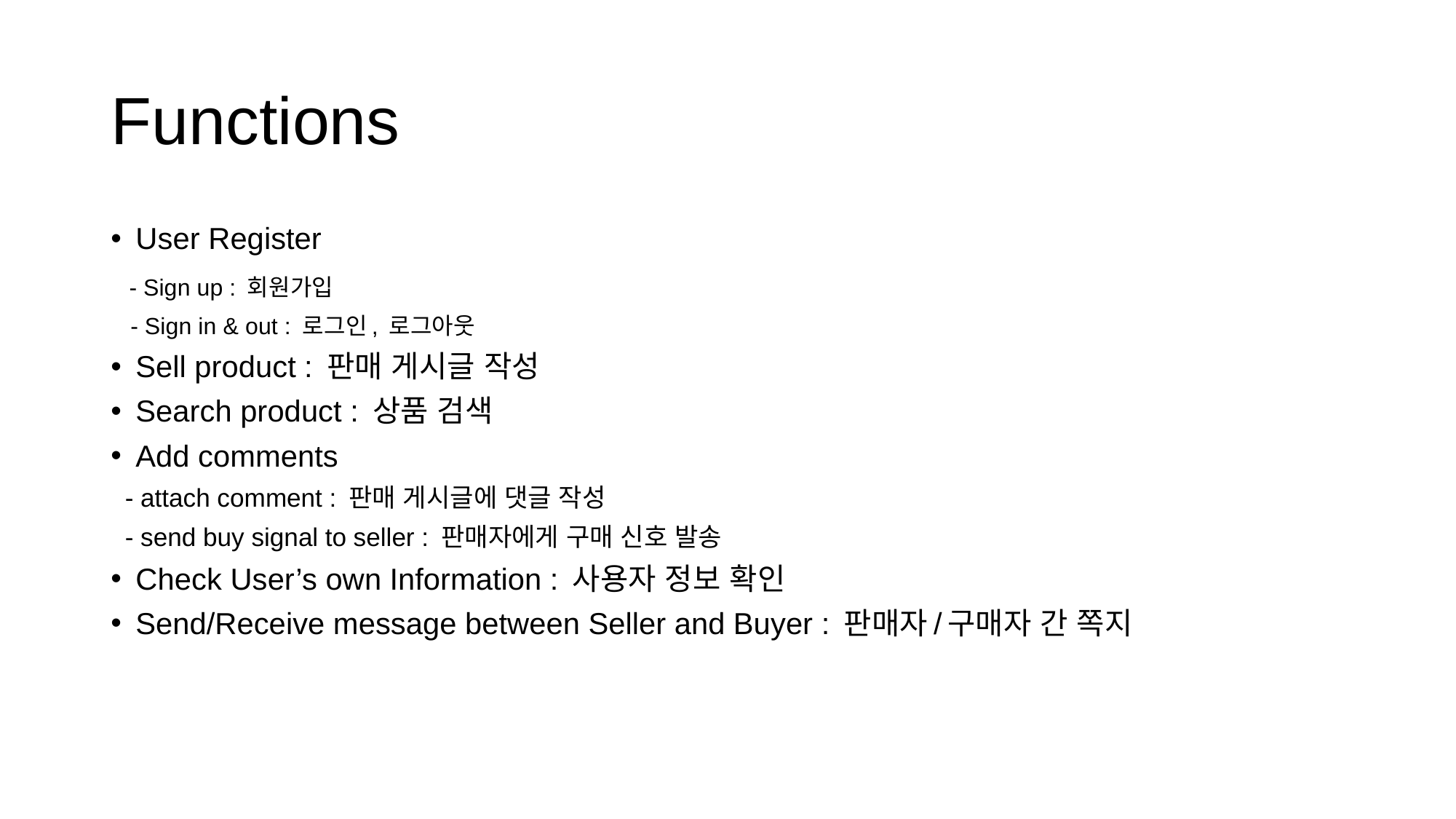

# Functions
User Register
  - Sign up : 회원가입
   - Sign in & out : 로그인, 로그아웃
Sell product : 판매 게시글 작성
Search product : 상품 검색
Add comments
  - attach comment : 판매 게시글에 댓글 작성
  - send buy signal to seller : 판매자에게 구매 신호 발송
Check User’s own Information : 사용자 정보 확인
Send/Receive message between Seller and Buyer : 판매자/구매자 간 쪽지